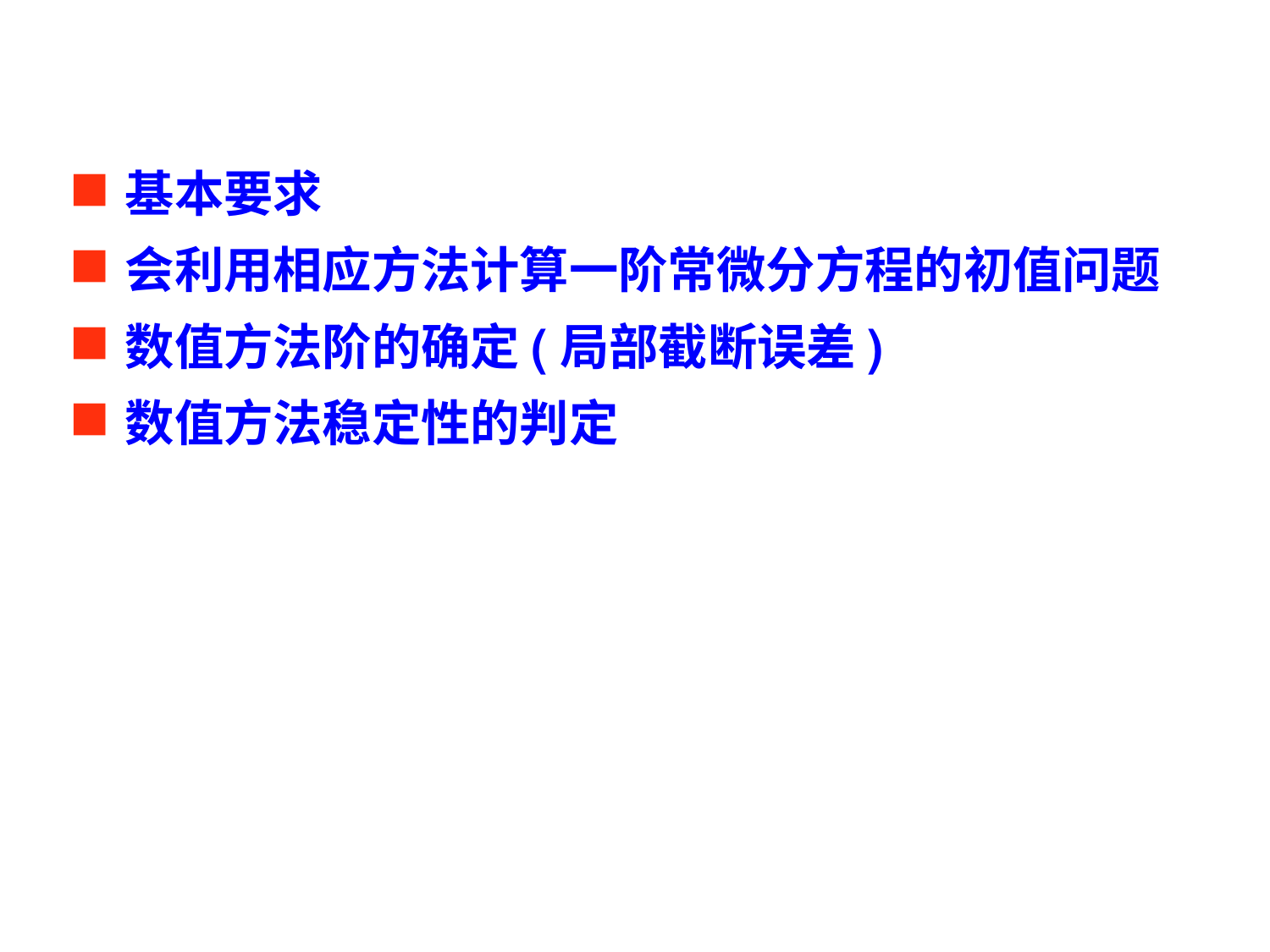

基本要求
会利用相应方法计算一阶常微分方程的初值问题
数值方法阶的确定(局部截断误差)
数值方法稳定性的判定